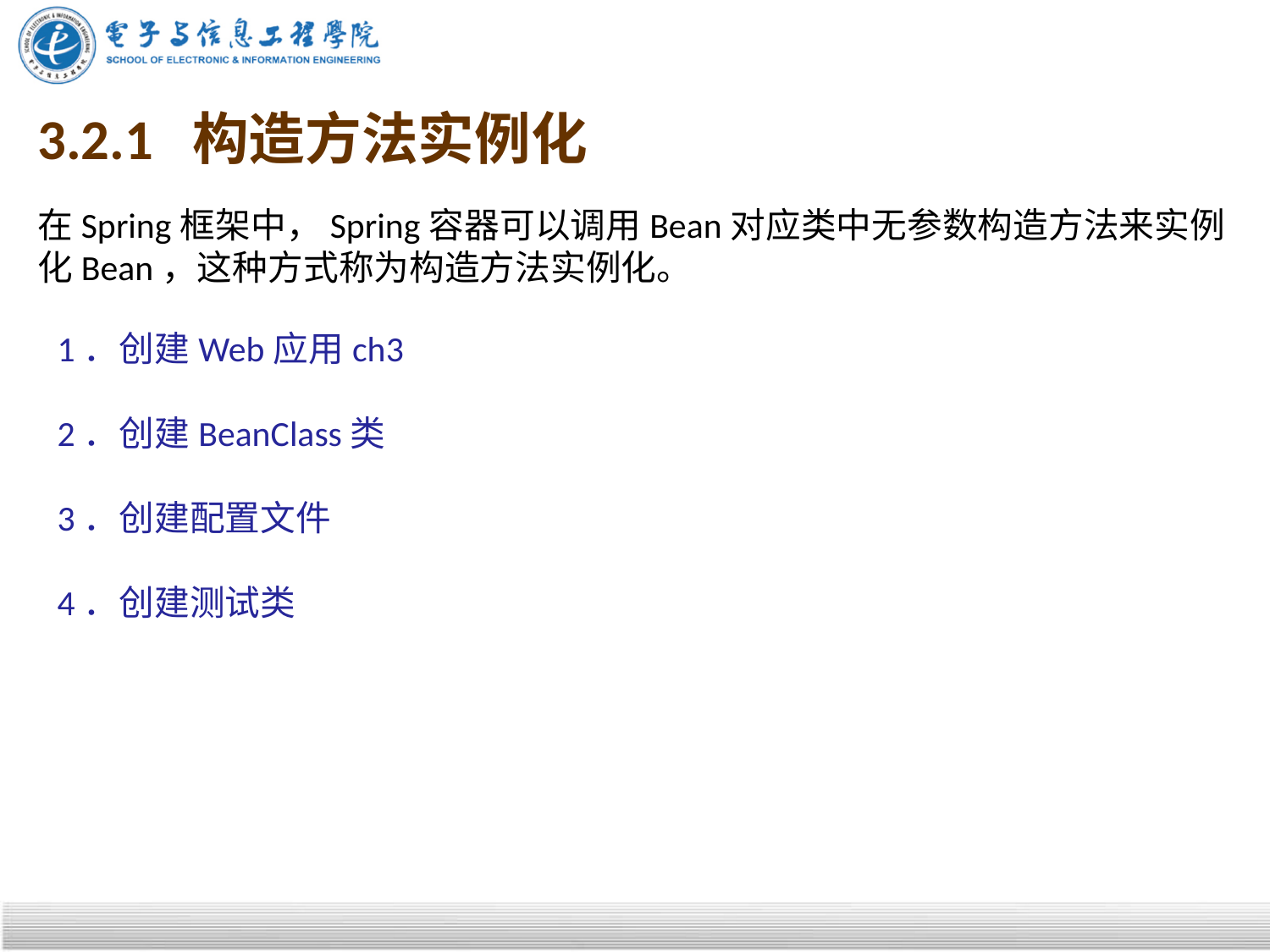

# 3.2.1  构造方法实例化
在Spring框架中，Spring容器可以调用Bean对应类中无参数构造方法来实例化Bean，这种方式称为构造方法实例化。
1．创建Web应用ch3

2．创建BeanClass类

3．创建配置文件

4．创建测试类